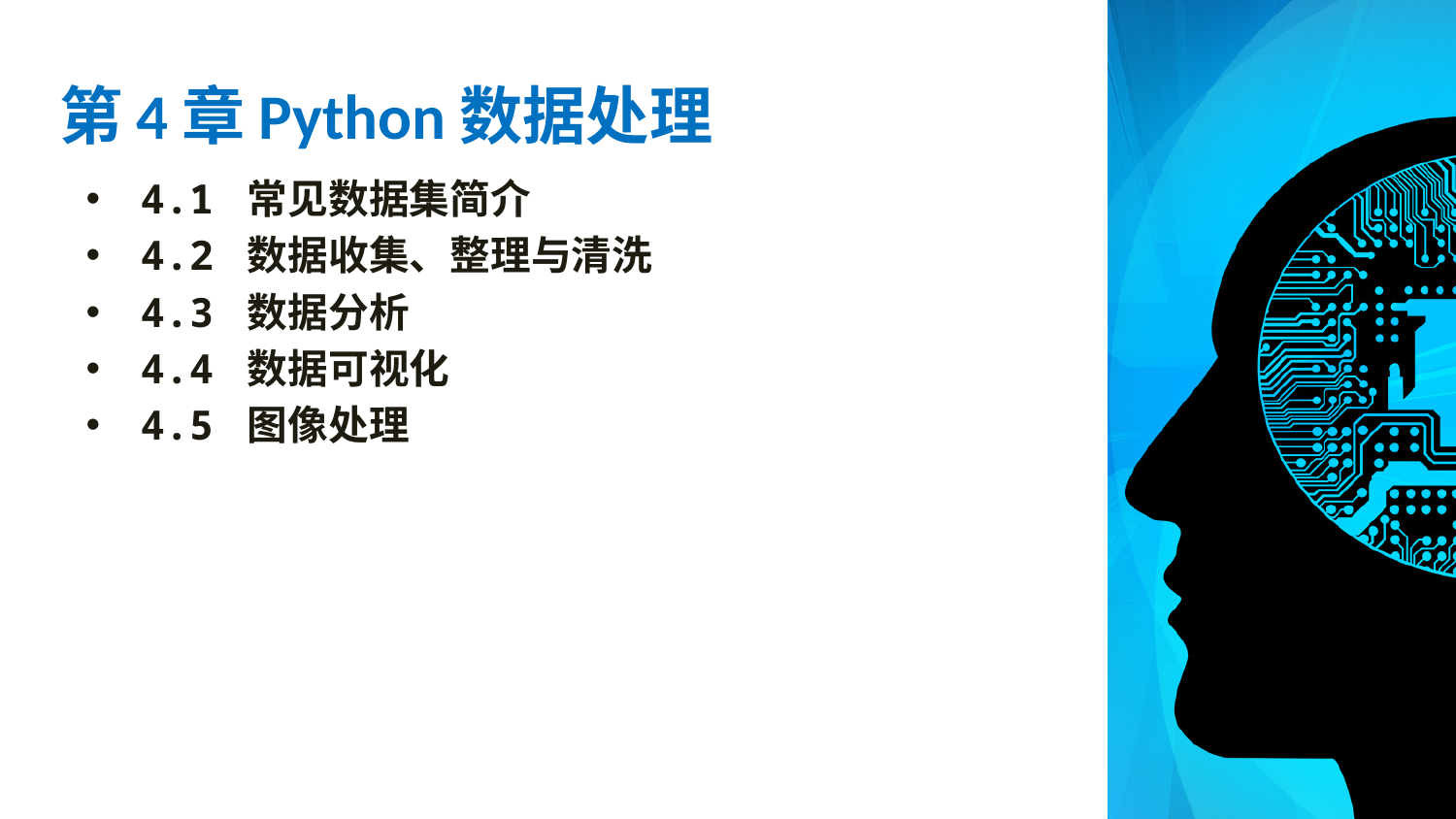

# 第4章Python数据处理
4.1 常见数据集简介
4.2 数据收集、整理与清洗
4.3 数据分析
4.4 数据可视化
4.5 图像处理